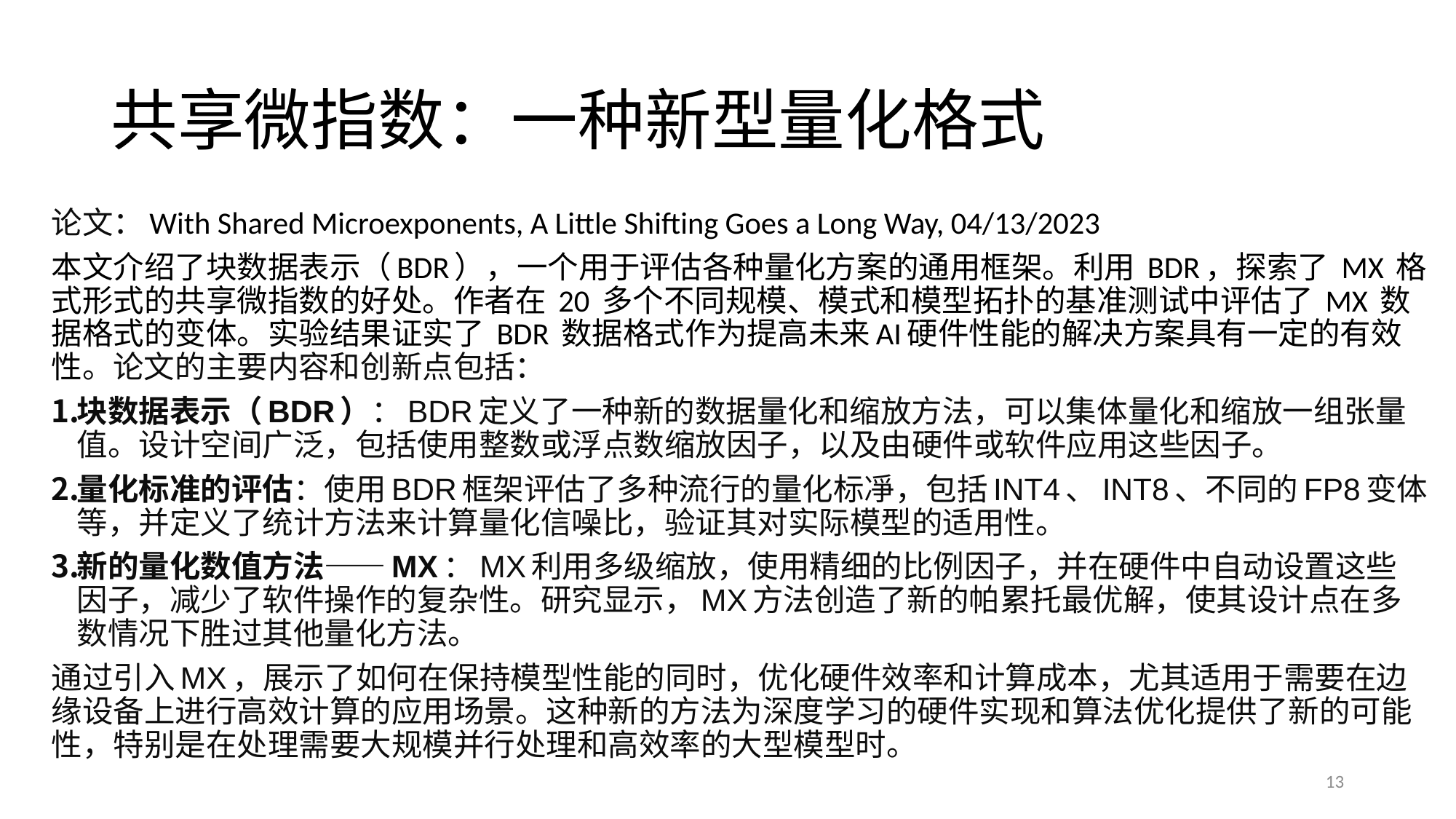

# 共享微指数：一种新型量化格式
论文：With Shared Microexponents, A Little Shifting Goes a Long Way, 04/13/2023
本⽂介绍了块数据表示（BDR），⼀个⽤于评估各种量化⽅案的通⽤框架。利⽤ BDR，探索了 MX 格式形式的共享微指数的好处。作者在 20 多个不同规模、模式和模型拓扑的基准测试中评估了 MX 数据格式的变体。实验结果证实了 BDR 数据格式作为提⾼未来AI硬件性能的解决⽅案具有一定的有效性。论文的主要内容和创新点包括：
块数据表示（BDR）：BDR定义了一种新的数据量化和缩放方法，可以集体量化和缩放一组张量值。设计空间广泛，包括使用整数或浮点数缩放因子，以及由硬件或软件应用这些因子。
量化标准的评估：使用BDR框架评估了多种流行的量化标凈，包括INT4、INT8、不同的FP8变体等，并定义了统计方法来计算量化信噪比，验证其对实际模型的适用性。
新的量化数值方法——MX：MX利用多级缩放，使用精细的比例因子，并在硬件中自动设置这些因子，减少了软件操作的复杂性。研究显示，MX方法创造了新的帕累托最优解，使其设计点在多数情况下胜过其他量化方法。
通过引入MX，展示了如何在保持模型性能的同时，优化硬件效率和计算成本，尤其适用于需要在边缘设备上进行高效计算的应用场景。这种新的方法为深度学习的硬件实现和算法优化提供了新的可能性，特别是在处理需要大规模并行处理和高效率的大型模型时。
13